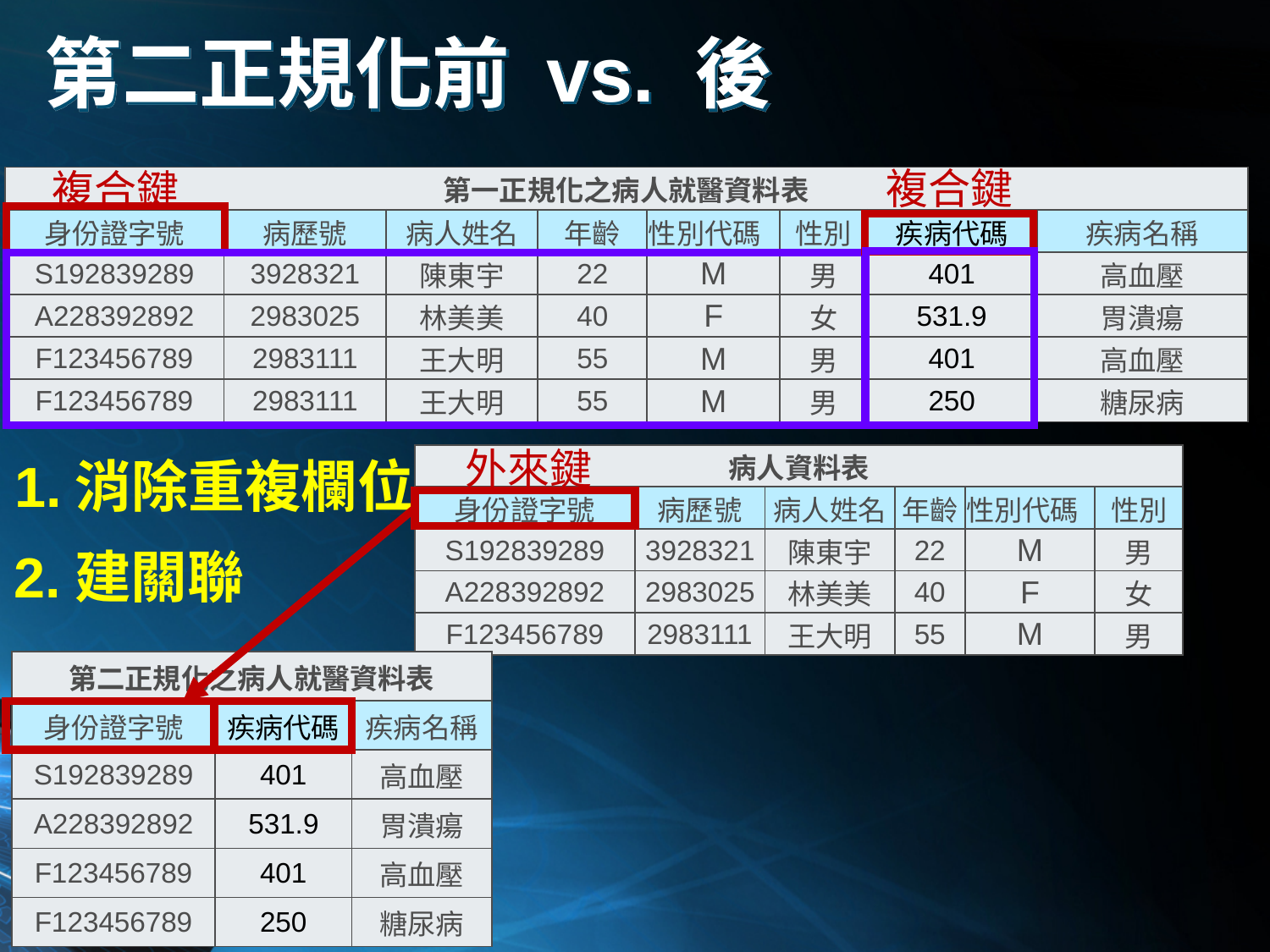

# 第二正規化前 vs. 後
複合鍵
複合鍵
| 第一正規化之病人就醫資料表 |  |  |  |  |  |  |  |
| --- | --- | --- | --- | --- | --- | --- | --- |
| 身份證字號 | 病歷號 | 病人姓名 | 年齡 | 性別代碼 | 性別 | 疾病代碼 | 疾病名稱 |
| S192839289 | 3928321 | 陳東宇 | 22 | M | 男 | 401 | 高血壓 |
| A228392892 | 2983025 | 林美美 | 40 | F | 女 | 531.9 | 胃潰瘍 |
| F123456789 | 2983111 | 王大明 | 55 | M | 男 | 401 | 高血壓 |
| F123456789 | 2983111 | 王大明 | 55 | M | 男 | 250 | 糖尿病 |

外來鍵
1.消除重複欄位
| 病人資料表 |  |  |  |  |  |
| --- | --- | --- | --- | --- | --- |
| 身份證字號 | 病歷號 | 病人姓名 | 年齡 | 性別代碼 | 性別 |
| S192839289 | 3928321 | 陳東宇 | 22 | M | 男 |
| A228392892 | 2983025 | 林美美 | 40 | F | 女 |
| F123456789 | 2983111 | 王大明 | 55 | M | 男 |

2.建關聯
| 第二正規化之病人就醫資料表 |  |  |
| --- | --- | --- |
| 身份證字號 | 疾病代碼 | 疾病名稱 |
| S192839289 | 401 | 高血壓 |
| A228392892 | 531.9 | 胃潰瘍 |
| F123456789 | 401 | 高血壓 |
| F123456789 | 250 | 糖尿病 |